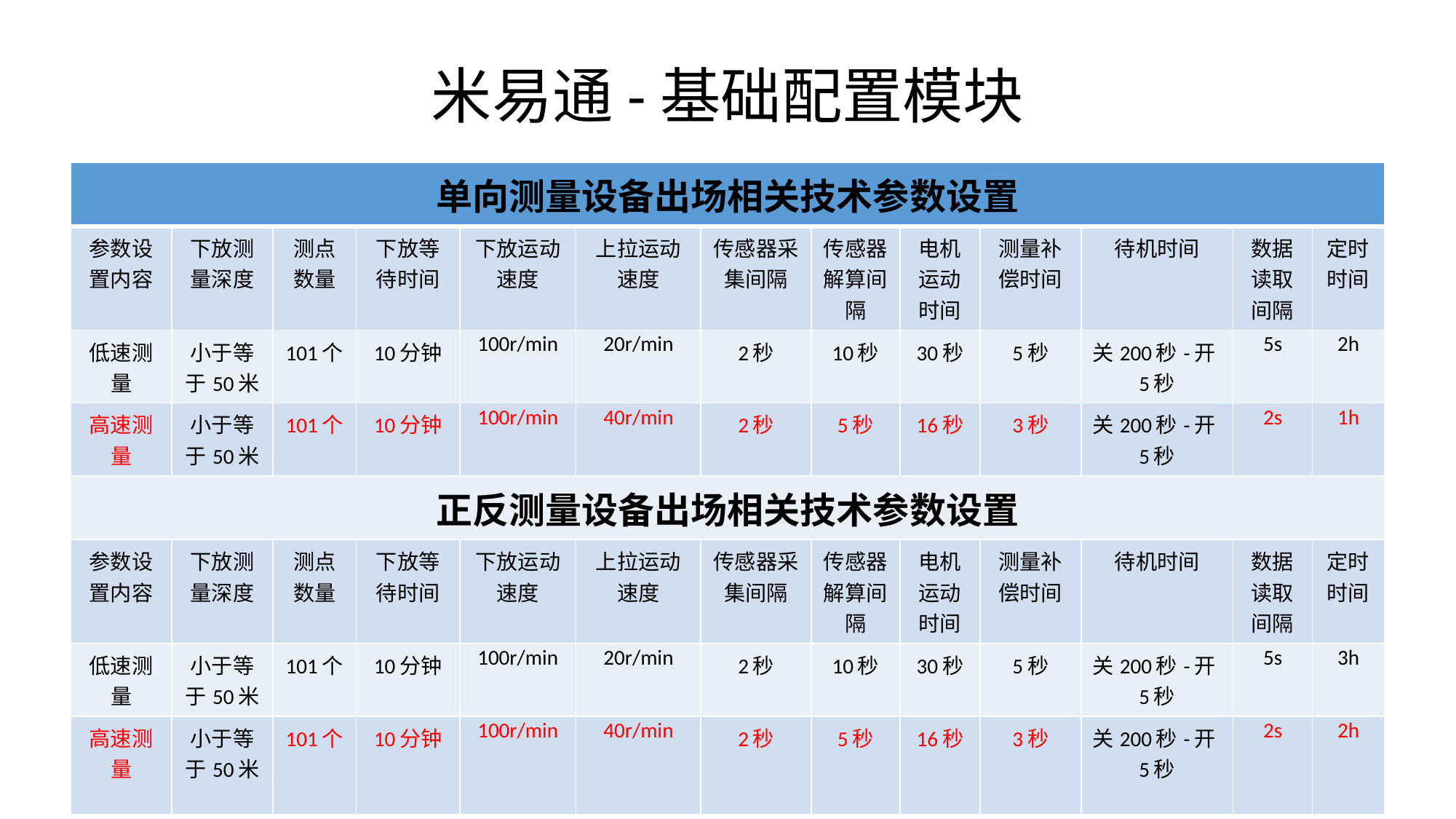

# 米易通-基础配置模块
| 单向测量设备出场相关技术参数设置 |  |  |  |  |  |  |  |  |  |  |  |  |
| --- | --- | --- | --- | --- | --- | --- | --- | --- | --- | --- | --- | --- |
| 参数设置内容 | 下放测量深度 | 测点数量 | 下放等待时间 | 下放运动速度 | 上拉运动速度 | 传感器采集间隔 | 传感器解算间隔 | 电机运动时间 | 测量补偿时间 | 待机时间 | 数据读取间隔 | 定时时间 |
| 低速测量 | 小于等于50米 | 101个 | 10分钟 | 100r/min | 20r/min | 2秒 | 10秒 | 30秒 | 5秒 | 关200秒-开5秒 | 5s | 2h |
| 高速测量 | 小于等于50米 | 101个 | 10分钟 | 100r/min | 40r/min | 2秒 | 5秒 | 16秒 | 3秒 | 关200秒-开5秒 | 2s | 1h |
| 正反测量设备出场相关技术参数设置 |  |  |  |  |  |  |  |  |  |  |  |  |
| 参数设置内容 | 下放测量深度 | 测点数量 | 下放等待时间 | 下放运动速度 | 上拉运动速度 | 传感器采集间隔 | 传感器解算间隔 | 电机运动时间 | 测量补偿时间 | 待机时间 | 数据读取间隔 | 定时时间 |
| 低速测量 | 小于等于50米 | 101个 | 10分钟 | 100r/min | 20r/min | 2秒 | 10秒 | 30秒 | 5秒 | 关200秒-开5秒 | 5s | 3h |
| 高速测量 | 小于等于50米 | 101个 | 10分钟 | 100r/min | 40r/min | 2秒 | 5秒 | 16秒 | 3秒 | 关200秒-开5秒 | 2s | 2h |